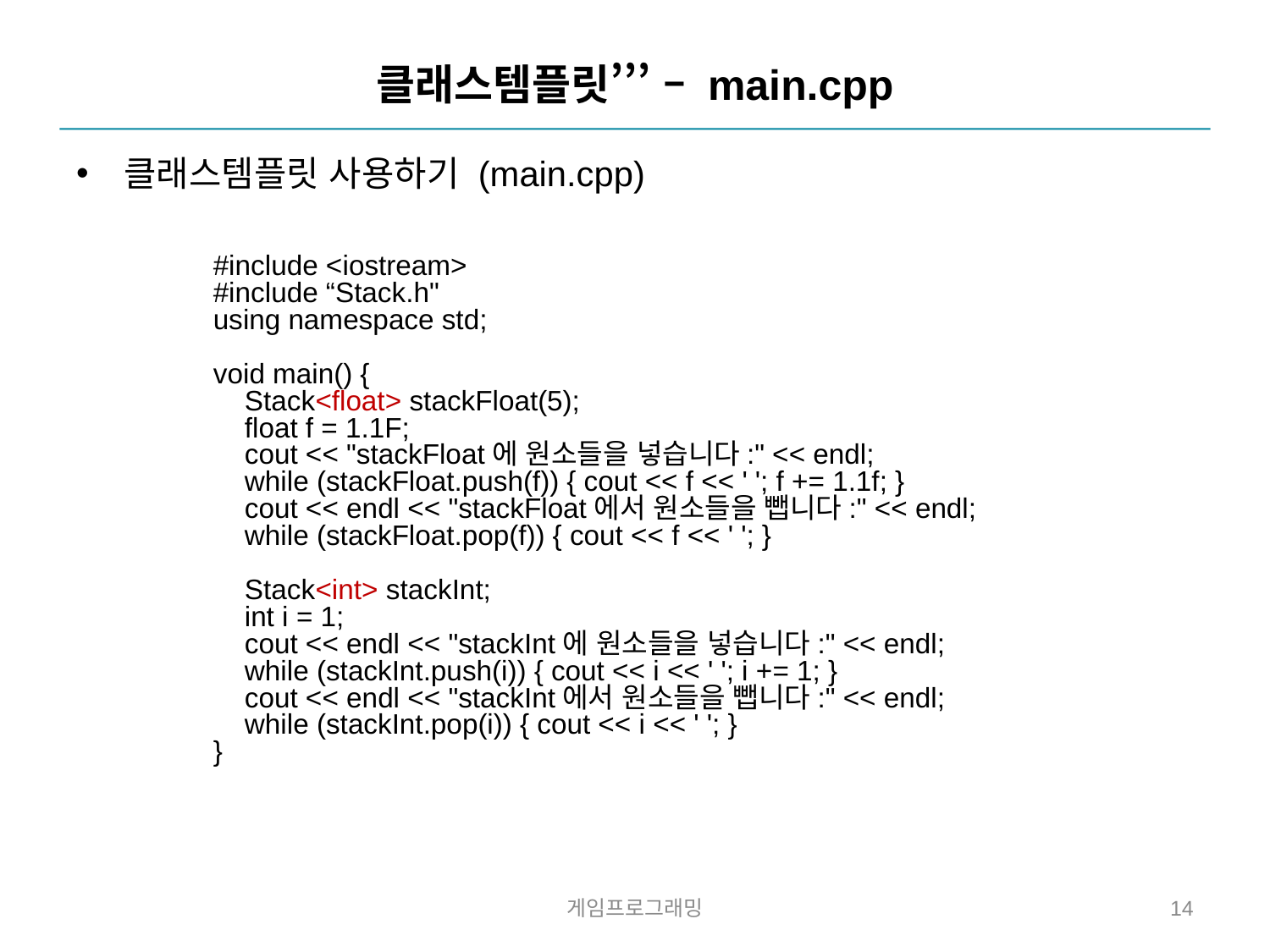

# 클래스템플릿’’’ – main.cpp
클래스템플릿 사용하기 (main.cpp)
#include <iostream>
#include “Stack.h"
using namespace std;

void main() {
    Stack<float> stackFloat(5);
    float f = 1.1F;
    cout << "stackFloat에 원소들을 넣습니다:" << endl;
    while (stackFloat.push(f)) { cout << f << ' '; f += 1.1f; }
    cout << endl << "stackFloat에서 원소들을 뺍니다:" << endl;
    while (stackFloat.pop(f)) { cout << f << ' '; }

    Stack<int> stackInt;
    int i = 1;
    cout << endl << "stackInt에 원소들을 넣습니다:" << endl;
    while (stackInt.push(i)) { cout << i << ' '; i += 1; }
    cout << endl << "stackInt에서 원소들을 뺍니다:" << endl;
    while (stackInt.pop(i)) { cout << i << ' '; }
}
게임프로그래밍
14